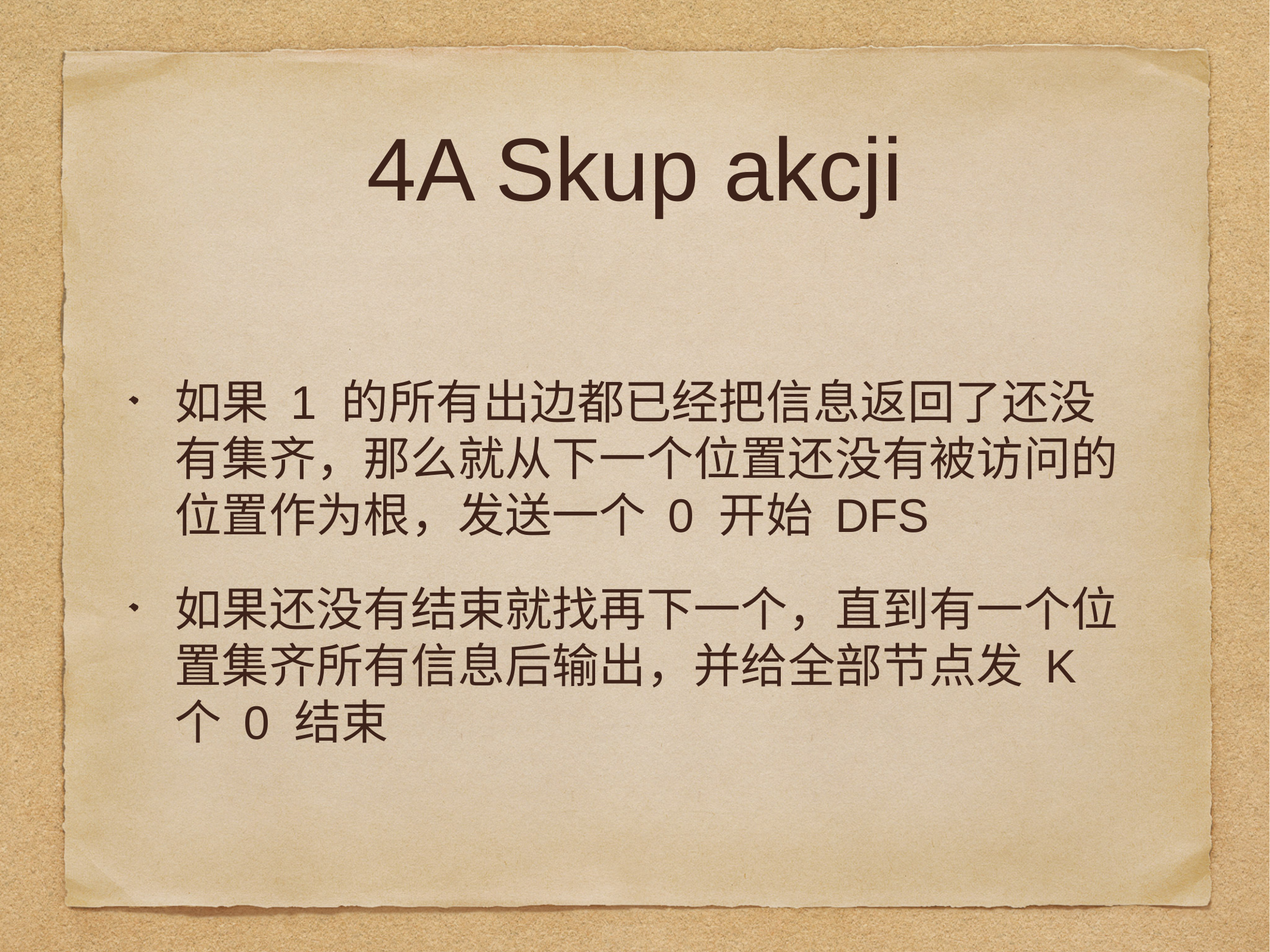

# 4A Skup akcji
如果 1 的所有出边都已经把信息返回了还没有集齐，那么就从下一个位置还没有被访问的位置作为根，发送一个 0 开始 DFS
如果还没有结束就找再下一个，直到有一个位置集齐所有信息后输出，并给全部节点发 K 个 0 结束